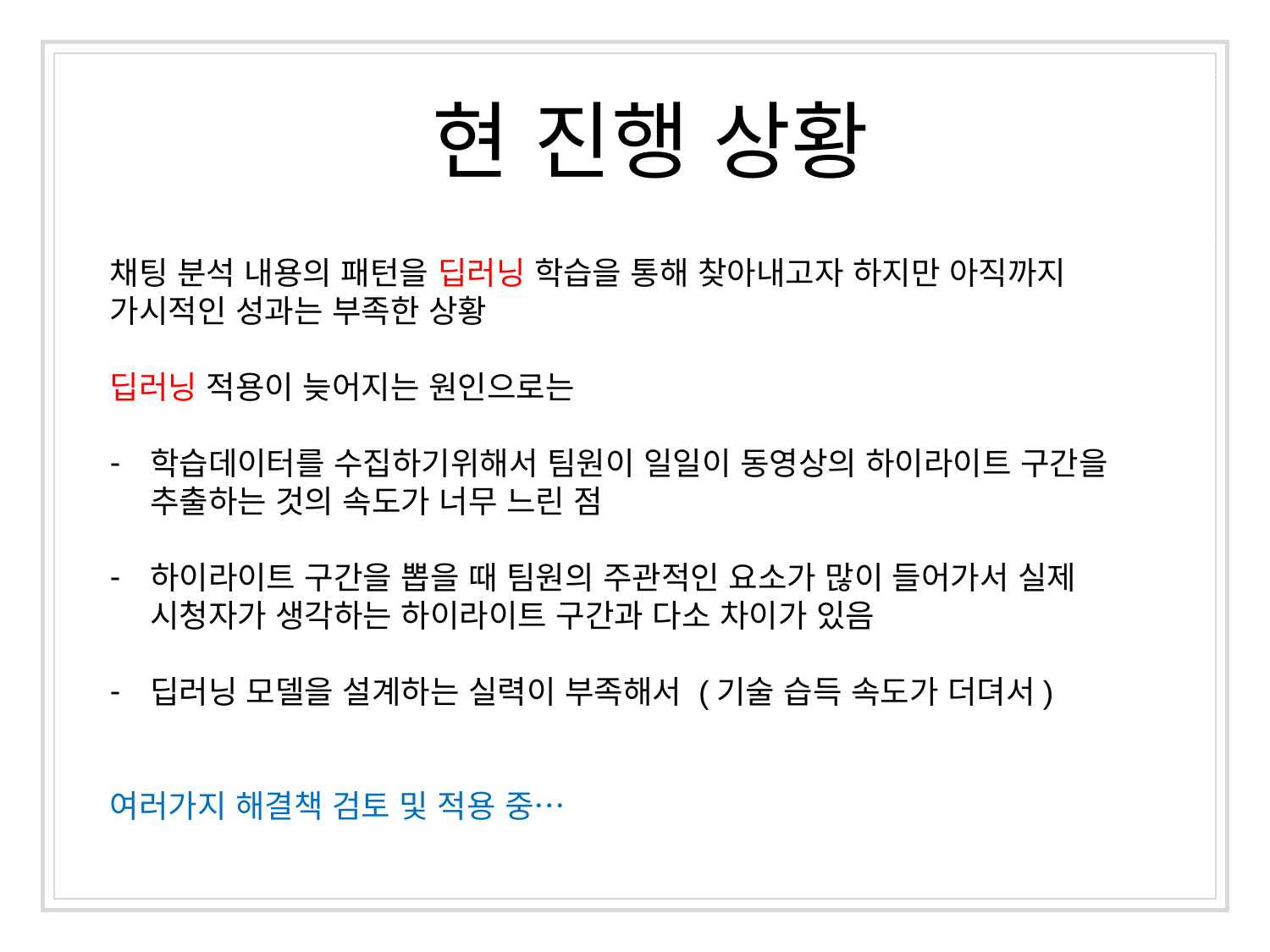

현 진행 상황
채팅 분석 내용의 패턴을 딥러닝 학습을 통해 찾아내고자 하지만 아직까지 가시적인 성과는 부족한 상황

딥러닝 적용이 늦어지는 원인으로는

학습데이터를 수집하기위해서 팀원이 일일이 동영상의 하이라이트 구간을 추출하는 것의 속도가 너무 느린 점

하이라이트 구간을 뽑을 때 팀원의 주관적인 요소가 많이 들어가서 실제 시청자가 생각하는 하이라이트 구간과 다소 차이가 있음

딥러닝 모델을 설계하는 실력이 부족해서 (기술 습득 속도가 더뎌서)

여러가지 해결책 검토 및 적용 중…